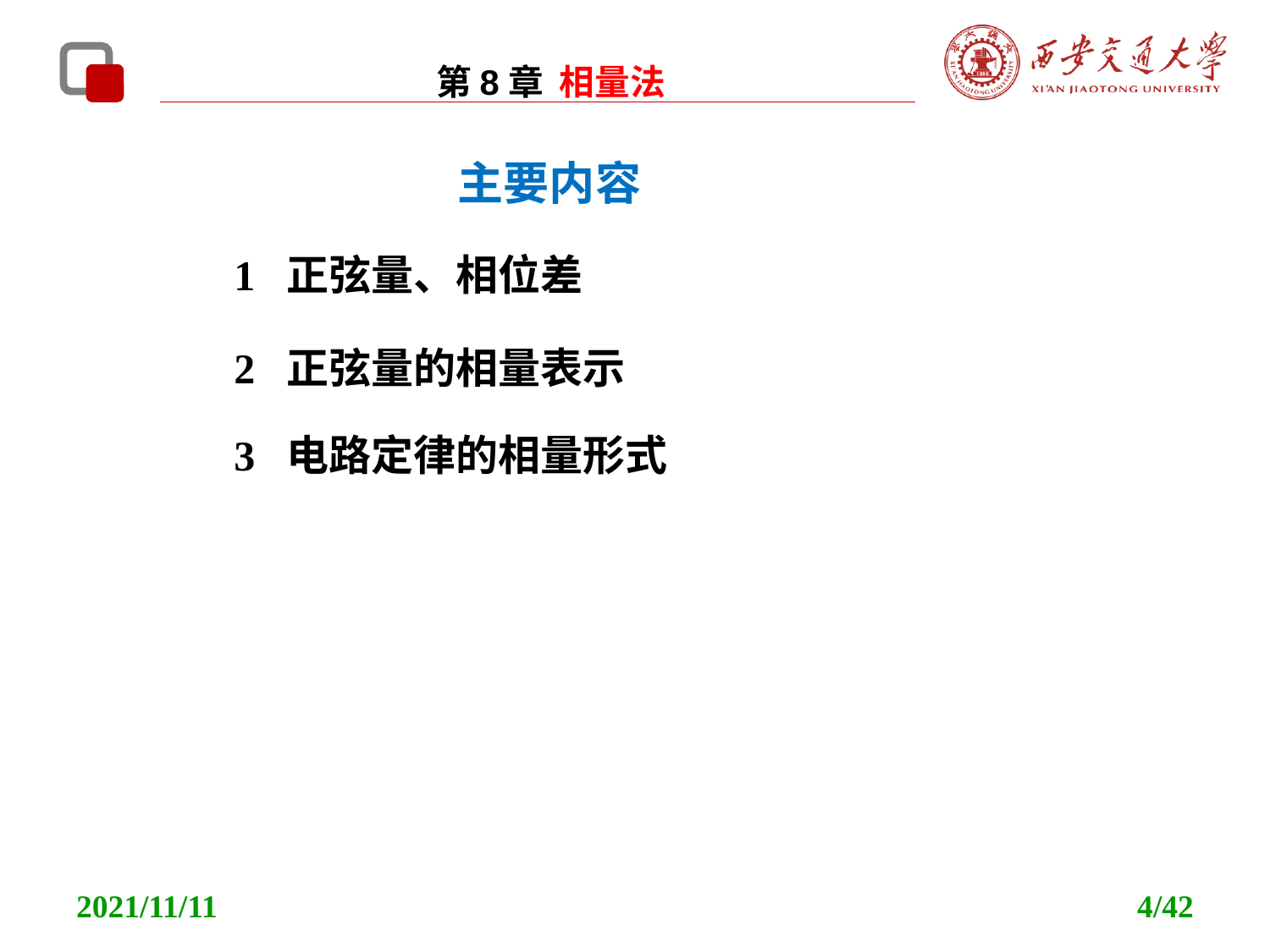

第8章  相量法
主要内容
 1  正弦量、相位差
 2  正弦量的相量表示
 3  电路定律的相量形式
2021/11/11
4/42